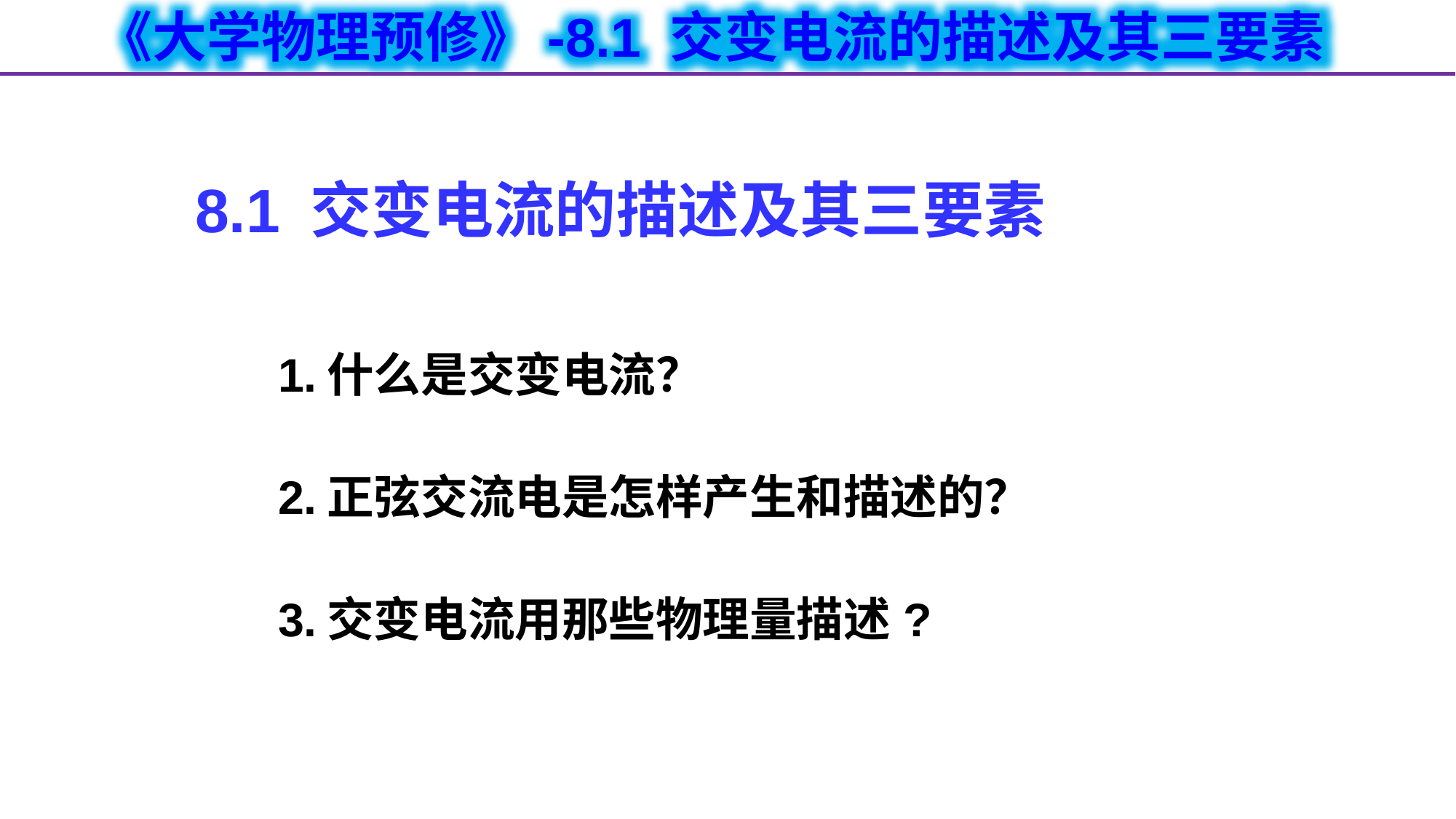

# 8.1 交变电流的描述及其三要素
    1.什么是交变电流？
    2.正弦交流电是怎样产生和描述的？
    3.交变电流用那些物理量描述?